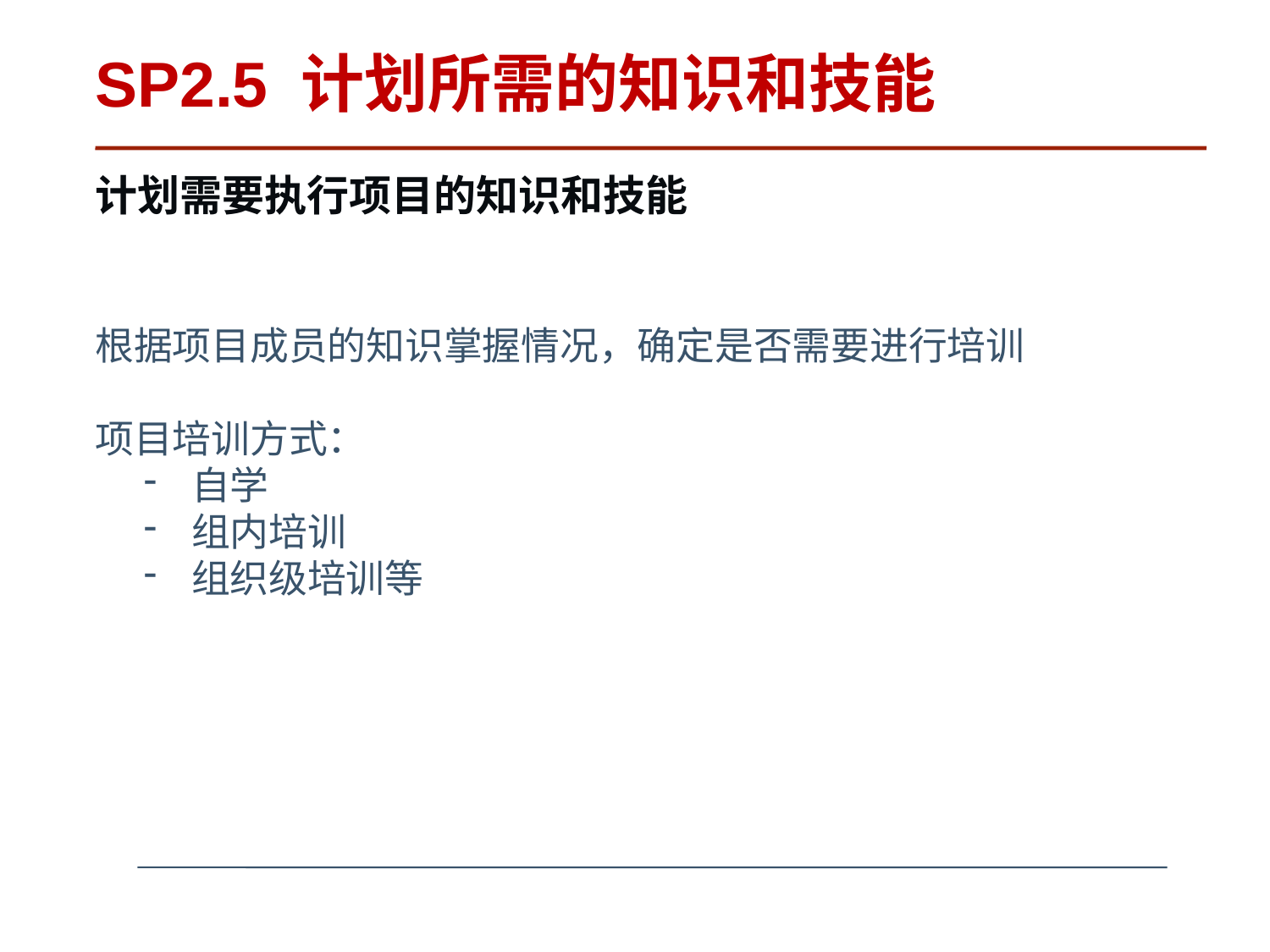

# SP2.5 计划所需的知识和技能
计划需要执行项目的知识和技能

根据项目成员的知识掌握情况，确定是否需要进行培训

项目培训方式：
自学
组内培训
组织级培训等